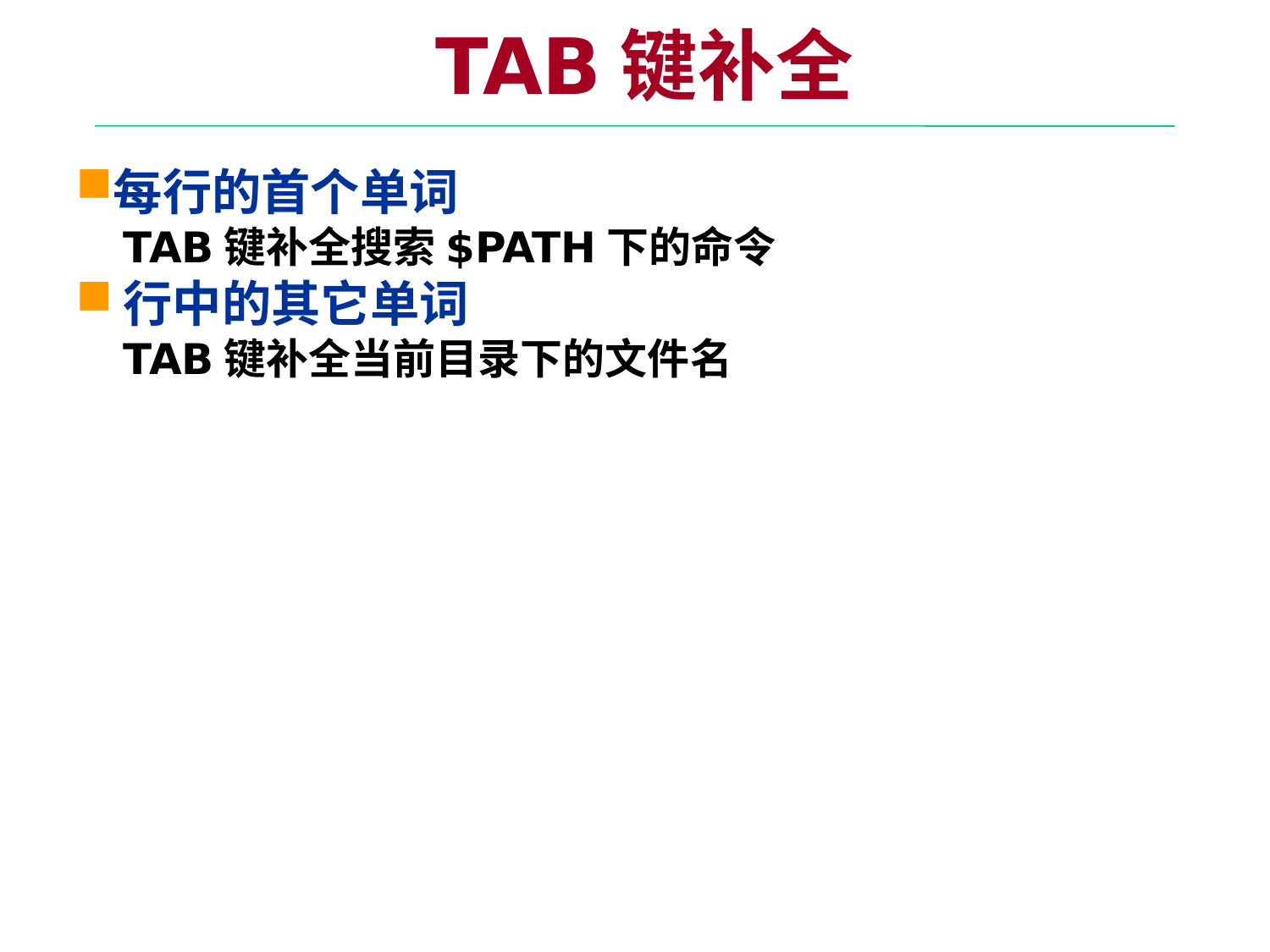

TAB键补全
每行的首个单词
TAB键补全搜索$PATH下的命令
行中的其它单词
TAB键补全当前目录下的文件名